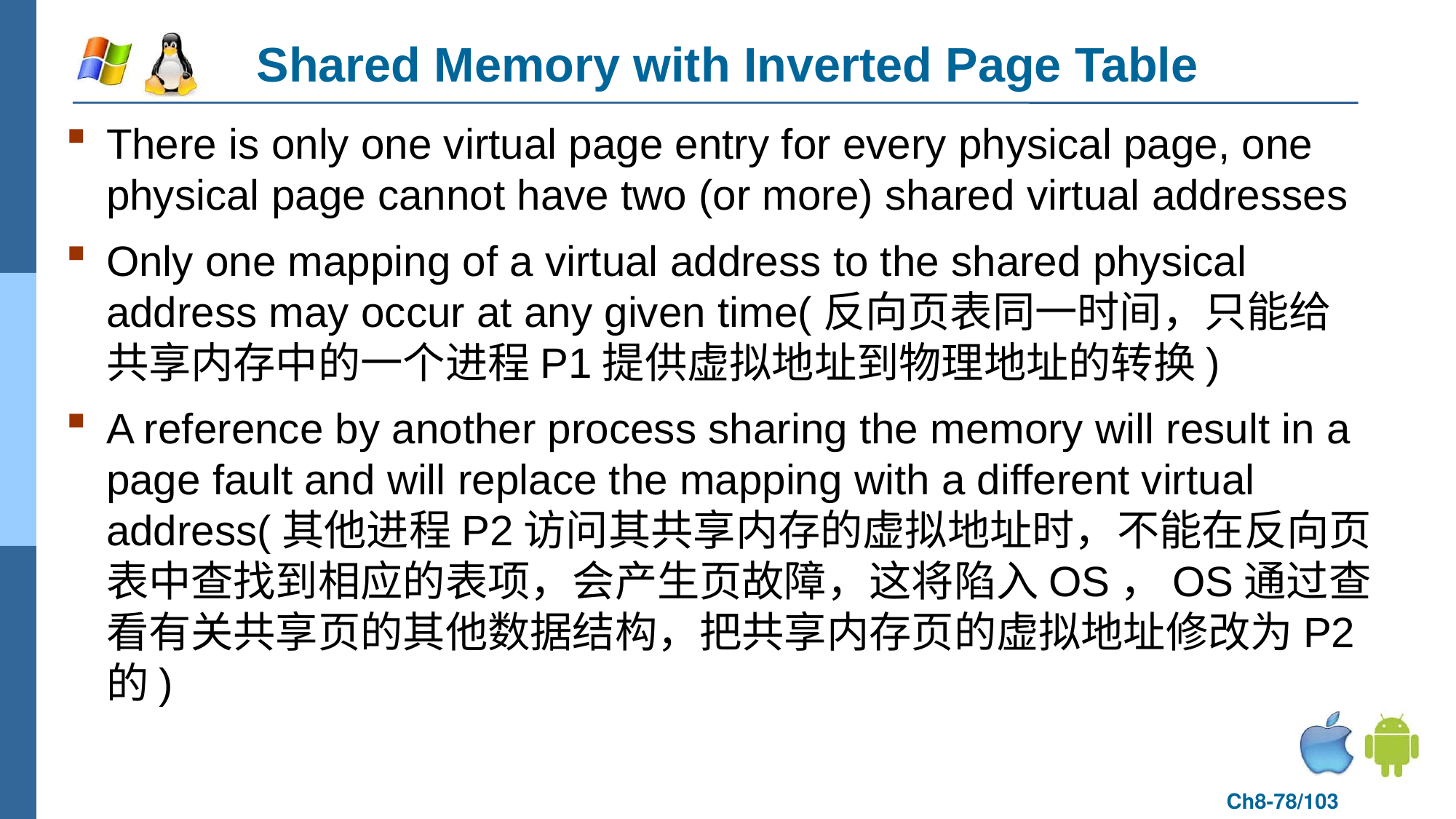

# Shared Memory with Inverted Page Table
There is only one virtual page entry for every physical page, one physical page cannot have two (or more) shared virtual addresses
Only one mapping of a virtual address to the shared physical address may occur at any given time(反向页表同一时间，只能给共享内存中的一个进程P1提供虚拟地址到物理地址的转换)
A reference by another process sharing the memory will result in a page fault and will replace the mapping with a different virtual address(其他进程P2访问其共享内存的虚拟地址时，不能在反向页表中查找到相应的表项，会产生页故障，这将陷入OS，OS通过查看有关共享页的其他数据结构，把共享内存页的虚拟地址修改为P2的)